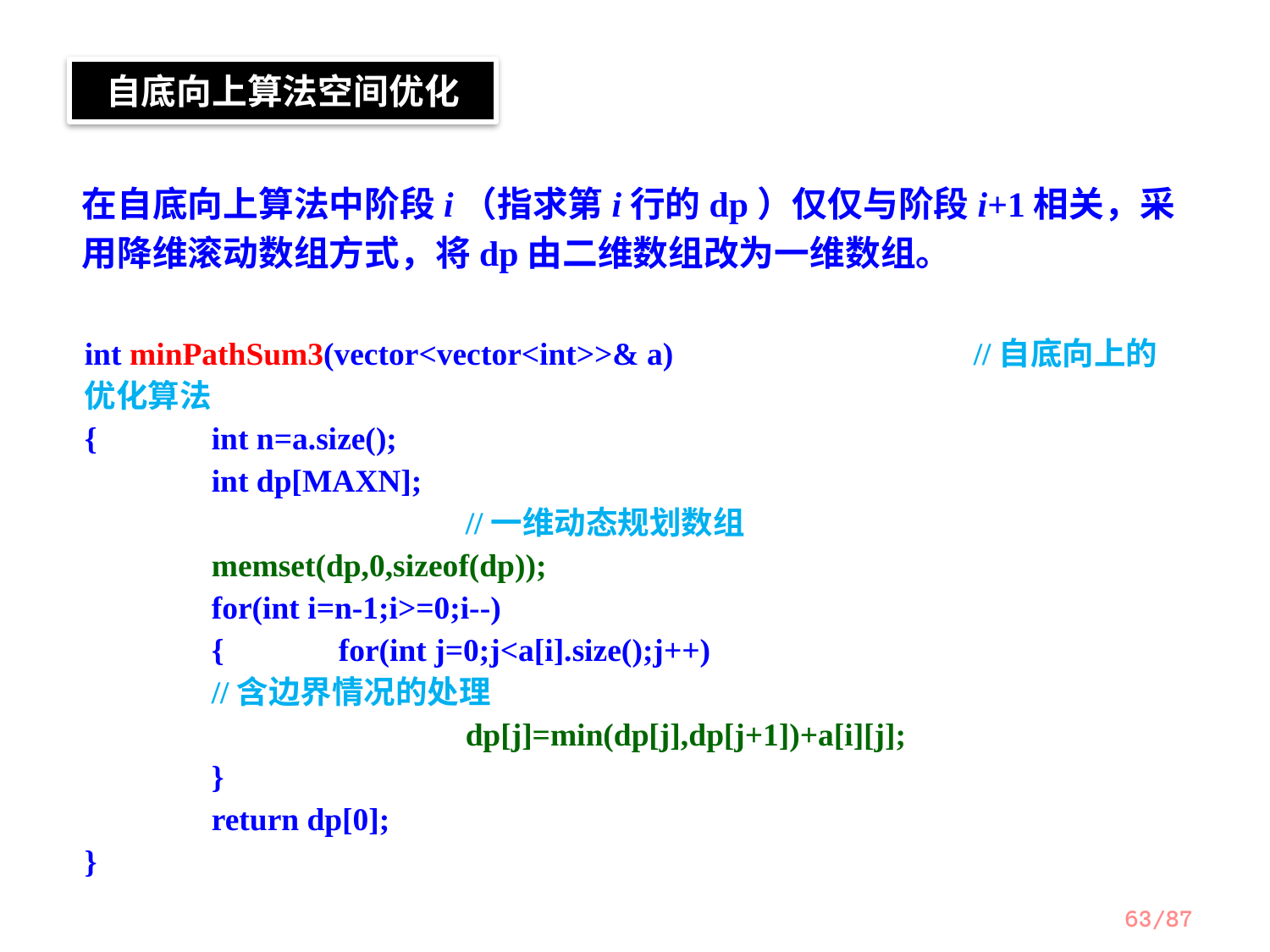

自底向上算法空间优化
在自底向上算法中阶段i（指求第i行的dp）仅仅与阶段i+1相关，采用降维滚动数组方式，将dp由二维数组改为一维数组。
int minPathSum3(vector<vector<int>>& a)			//自底向上的优化算法
{	int n=a.size();
 	int dp[MAXN];									//一维动态规划数组
 	memset(dp,0,sizeof(dp));
	for(int i=n-1;i>=0;i--)
	{	for(int j=0;j<a[i].size();j++)					//含边界情况的处理
			dp[j]=min(dp[j],dp[j+1])+a[i][j];
 	}
	return dp[0];
}
63/87